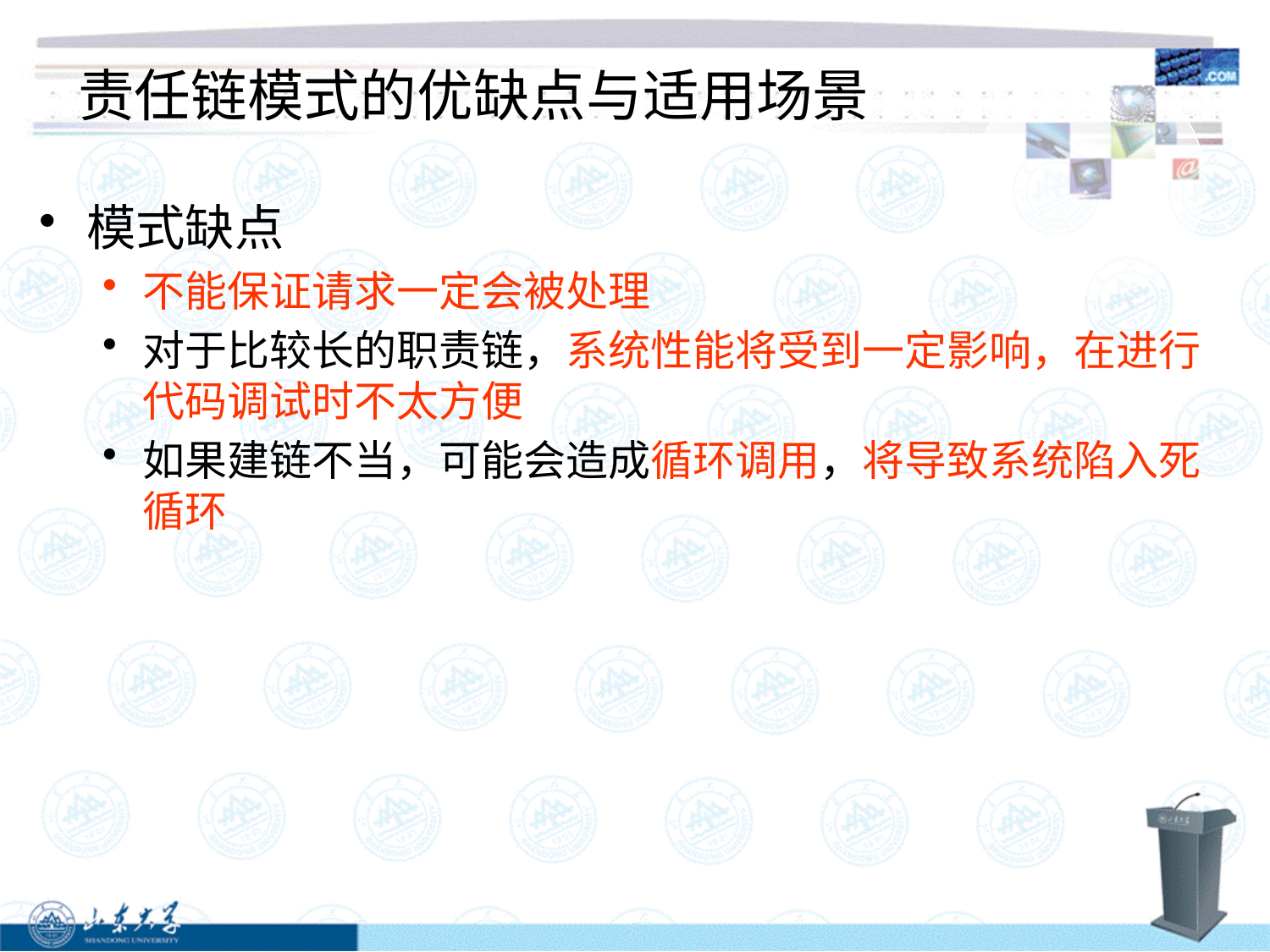

# 责任链模式的优缺点与适用场景
模式缺点
不能保证请求一定会被处理
对于比较长的职责链，系统性能将受到一定影响，在进行代码调试时不太方便
如果建链不当，可能会造成循环调用，将导致系统陷入死循环